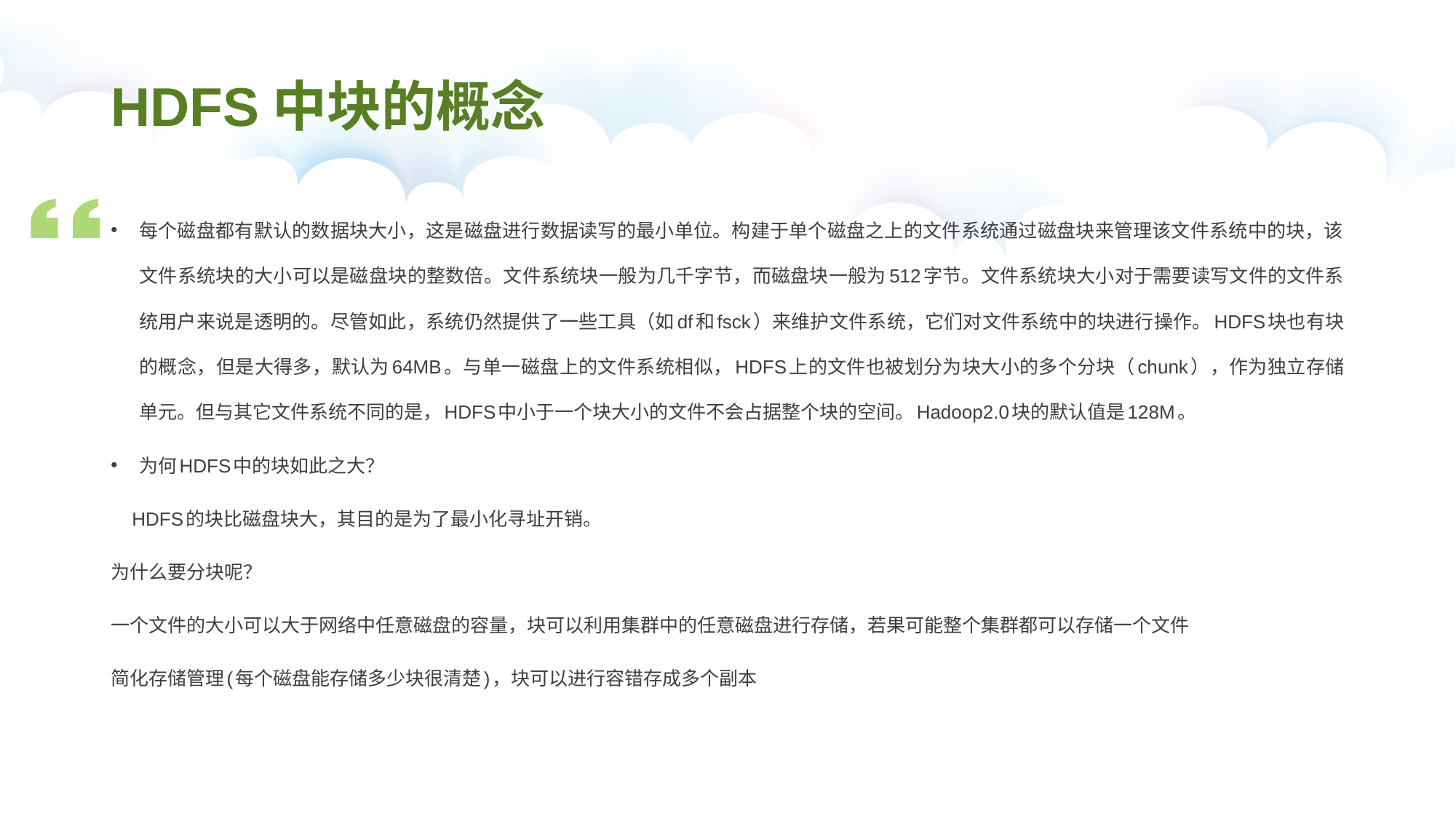

# HDFS中块的概念
每个磁盘都有默认的数据块大小，这是磁盘进行数据读写的最小单位。构建于单个磁盘之上的文件系统通过磁盘块来管理该文件系统中的块，该文件系统块的大小可以是磁盘块的整数倍。文件系统块一般为几千字节，而磁盘块一般为512字节。文件系统块大小对于需要读写文件的文件系统用户来说是透明的。尽管如此，系统仍然提供了一些工具（如df和fsck）来维护文件系统，它们对文件系统中的块进行操作。HDFS块也有块的概念，但是大得多，默认为64MB。与单一磁盘上的文件系统相似，HDFS上的文件也被划分为块大小的多个分块（chunk），作为独立存储单元。但与其它文件系统不同的是，HDFS中小于一个块大小的文件不会占据整个块的空间。Hadoop2.0块的默认值是128M。
为何HDFS中的块如此之大？
    HDFS的块比磁盘块大，其目的是为了最小化寻址开销。
为什么要分块呢？
一个文件的大小可以大于网络中任意磁盘的容量，块可以利用集群中的任意磁盘进行存储，若果可能整个集群都可以存储一个文件
简化存储管理(每个磁盘能存储多少块很清楚)，块可以进行容错存成多个副本